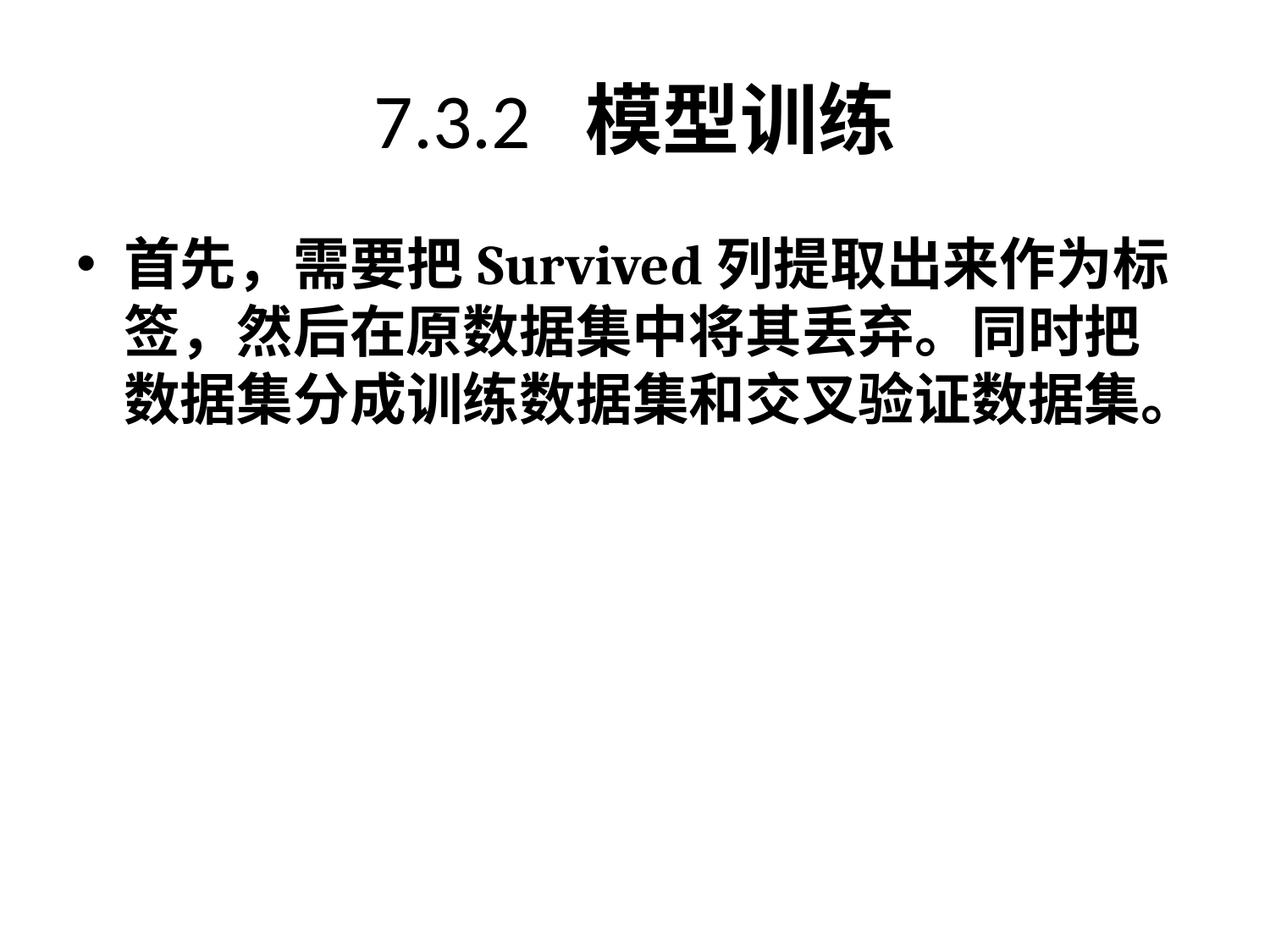

# 7.3.2  模型训练
首先，需要把Survived列提取出来作为标签，然后在原数据集中将其丢弃。同时把数据集分成训练数据集和交叉验证数据集。